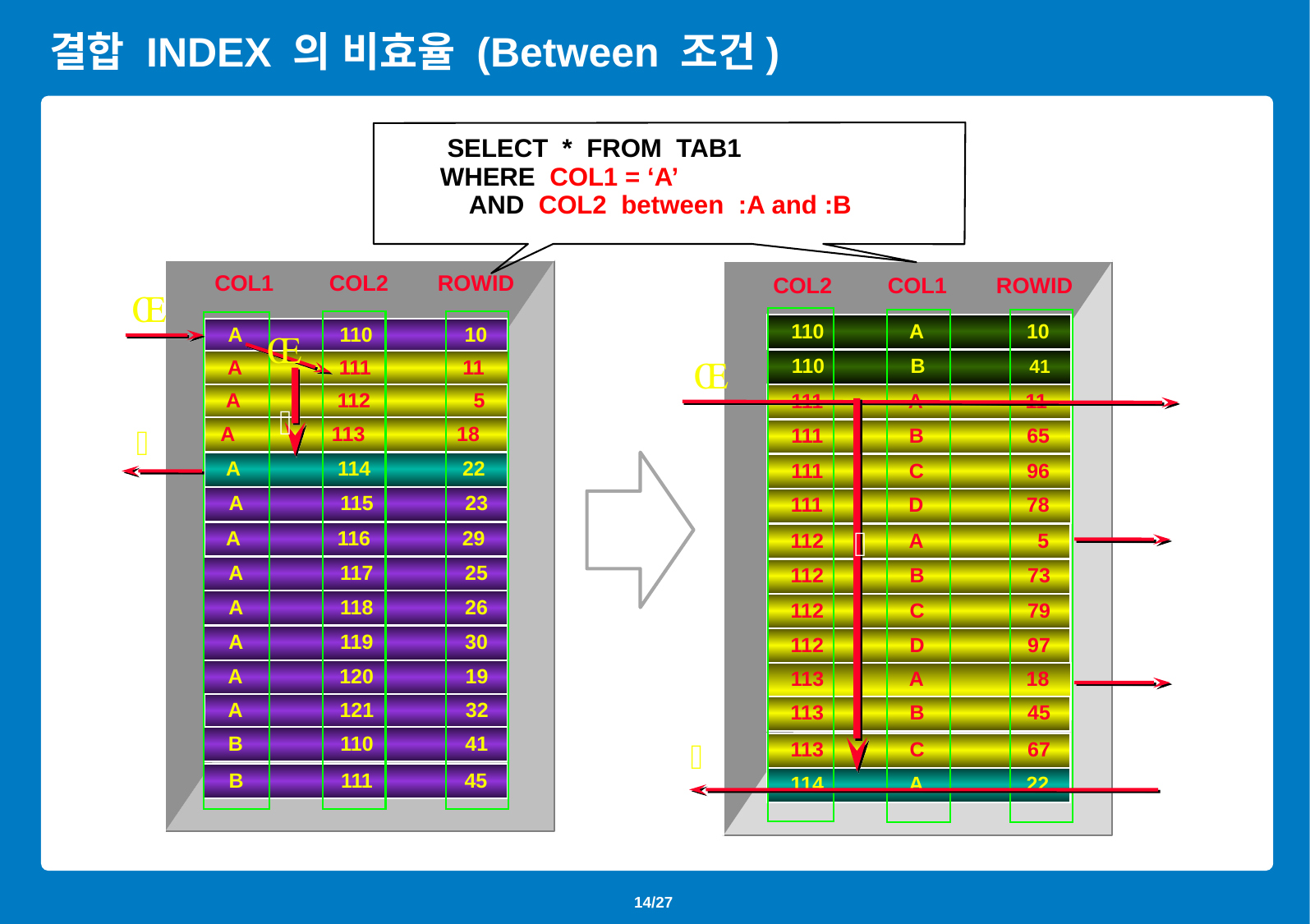

# 결합 INDEX 의 비효율 (Between 조건)

 SELECT  *  FROM  TAB1
WHERE  COL1 = ‘A’
    AND  COL2  between  :A and :B

    COL1         COL2        ROWID

  A                 110                10

A                 111                11

A                 112                  5

A                 113                18
A                 114                22
 A                 115                23
A                 116                29
 A                 117                25
 A                 118                26
 A                 119                30
 A                 120                19
 A                 121                32
 B                 110                41
 B                 111                45

    COL2         COL1        ROWID

  110               A                  10
  110               B                  41
  111               A                  11
  111               B                  65
  111               C                  96
  111               D                  78
  112               A                    5
  112               B                  73
  112               C                  79
  112               D                  97
  113               A                  18
  113               B                  45
  113               C                  67
  114               A                  22